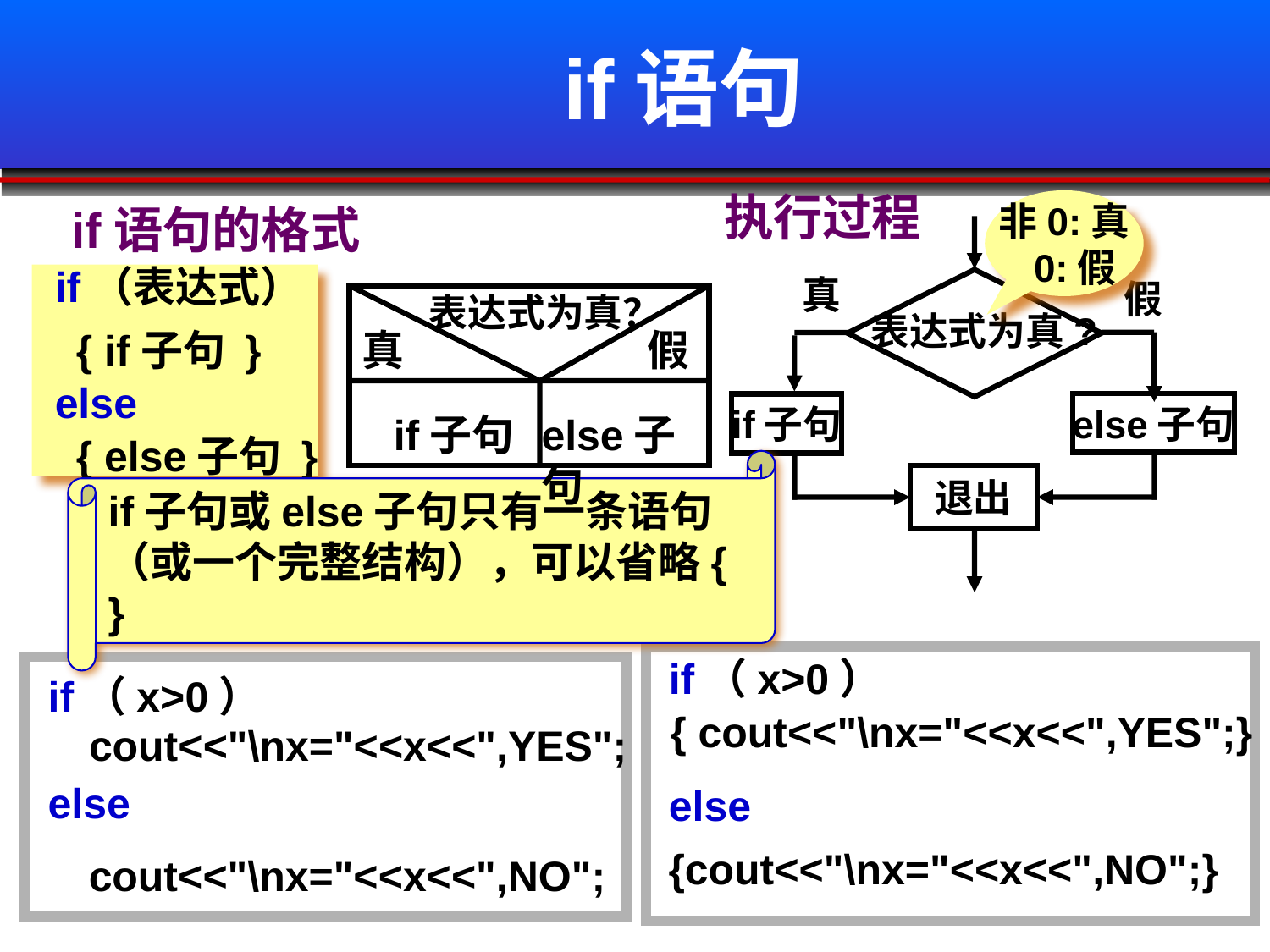

# if语句
  执行过程
非0:真
  0:假
  if语句的格式

if（表达式）

真
假

表达式为真？

表达式为真?
{ if子句 }
真
假

else

else子句
if子句
if子句
else子句
{ else子句 }

退出
if子句或else子句只有一条语句（或一个完整结构），可以省略{  }

if（x>0）

if（x>0）
{ cout<<"\nx="<<x<<",YES";}
cout<<"\nx="<<x<<",YES";
else
else
{cout<<"\nx="<<x<<",NO";}
cout<<"\nx="<<x<<",NO";